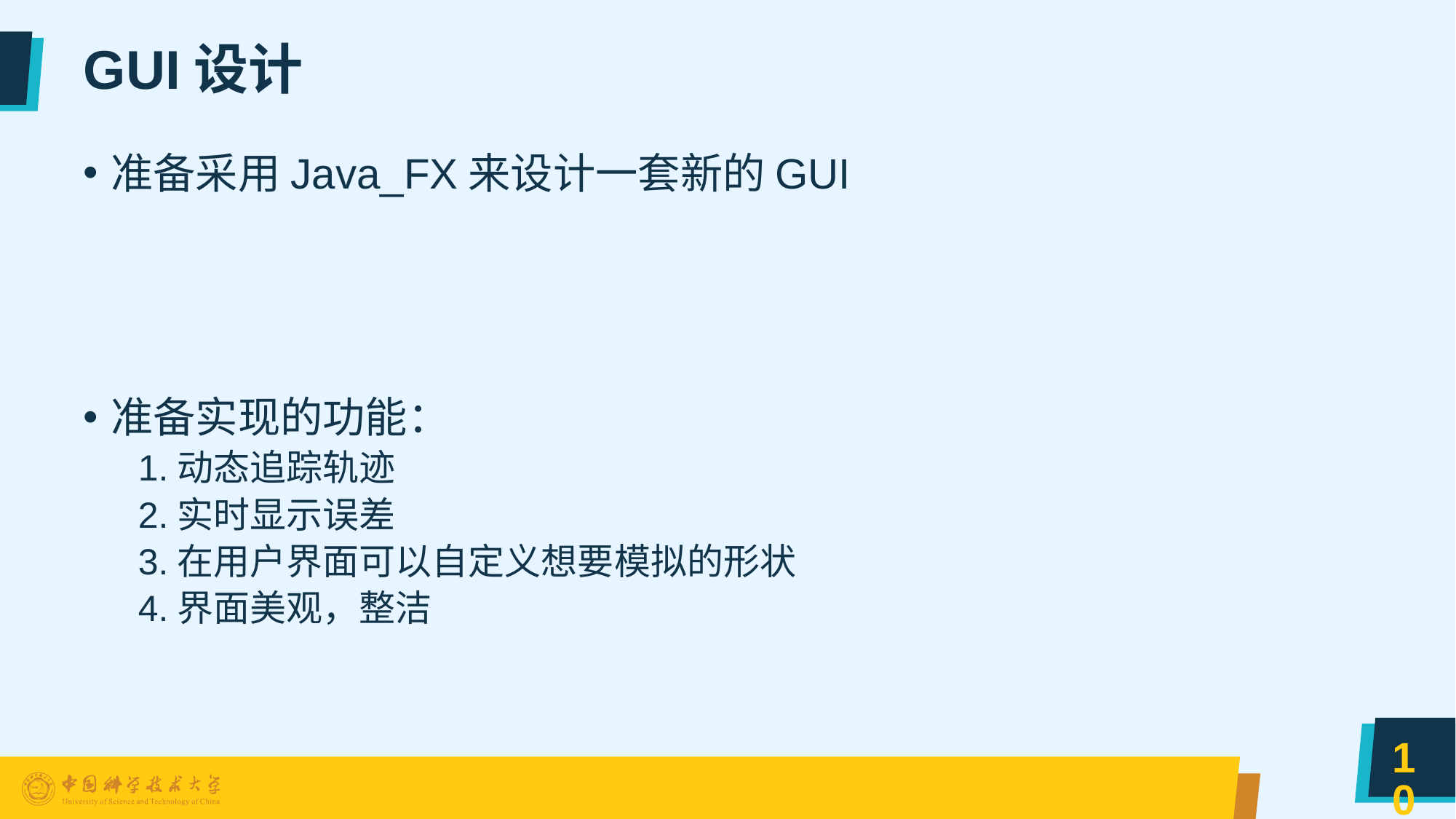

# GUI设计
准备采用Java_FX来设计一套新的GUI

准备实现的功能：
1.动态追踪轨迹
2.实时显示误差
3.在用户界面可以自定义想要模拟的形状
4.界面美观，整洁
10